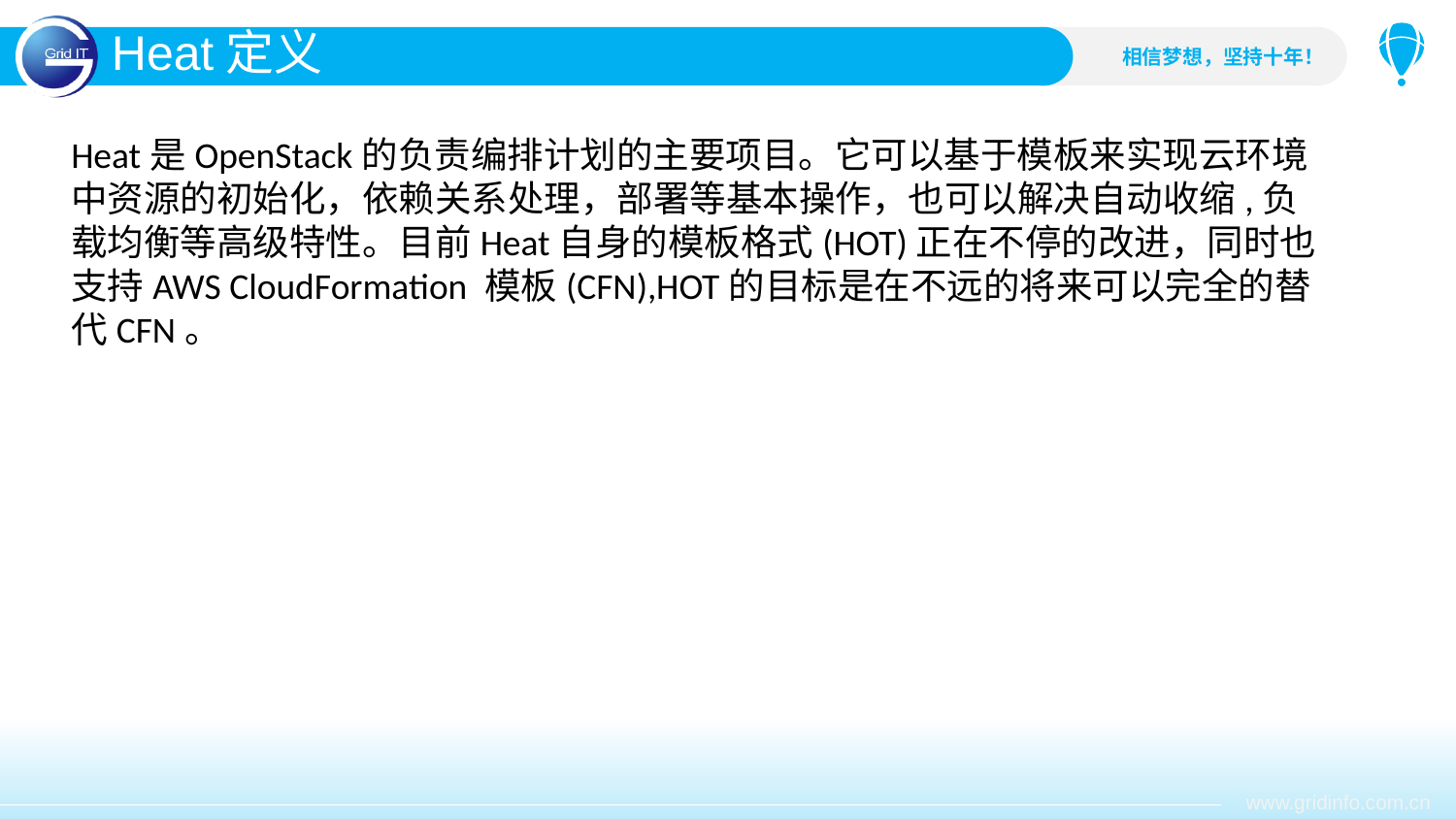

Heat定义
Heat是OpenStack的负责编排计划的主要项目。它可以基于模板来实现云环境中资源的初始化，依赖关系处理，部署等基本操作，也可以解决自动收缩,负载均衡等高级特性。目前Heat自身的模板格式(HOT)正在不停的改进，同时也支持AWS CloudFormation 模板(CFN),HOT的目标是在不远的将来可以完全的替代CFN。